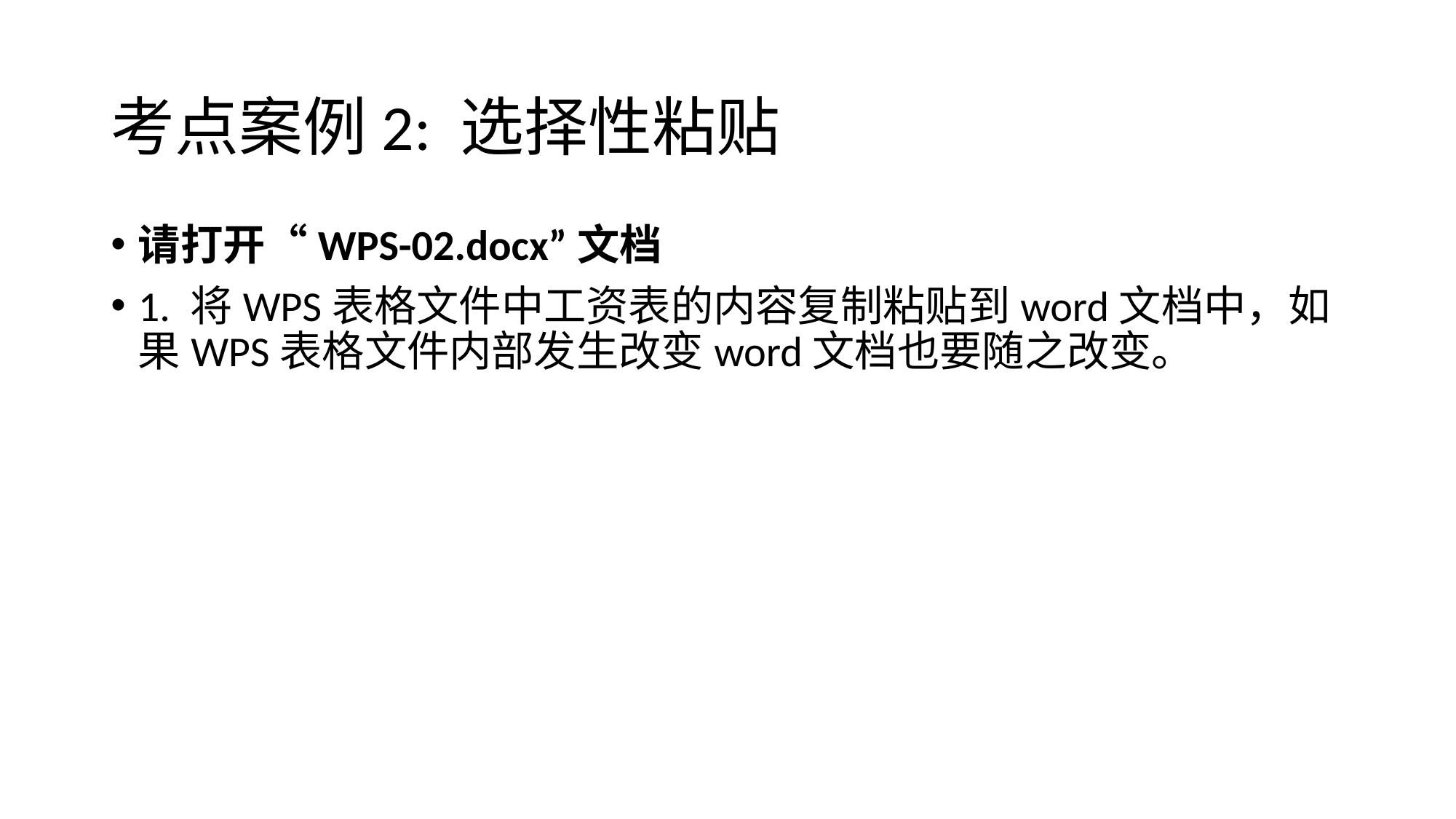

# 考点案例2: 选择性粘贴
请打开“WPS-02.docx”文档
1. 将WPS表格文件中工资表的内容复制粘贴到word文档中，如果WPS表格文件内部发生改变word文档也要随之改变。